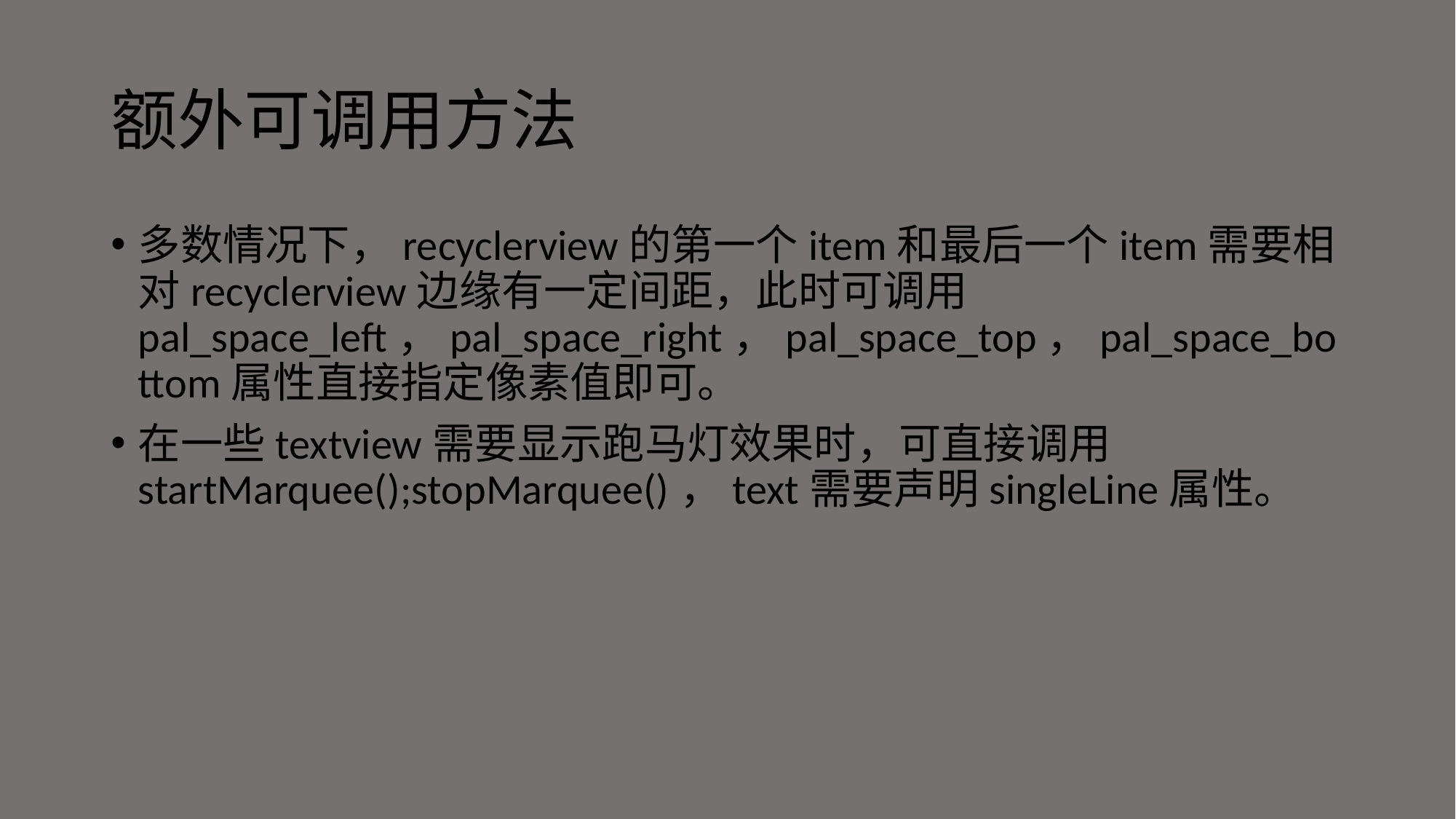

# 额外可调用方法
多数情况下，recyclerview的第一个item和最后一个item需要相对recyclerview边缘有一定间距，此时可调用pal_space_left，pal_space_right，pal_space_top，pal_space_bottom属性直接指定像素值即可。
在一些textview需要显示跑马灯效果时，可直接调用startMarquee();stopMarquee()，text需要声明singleLine属性。